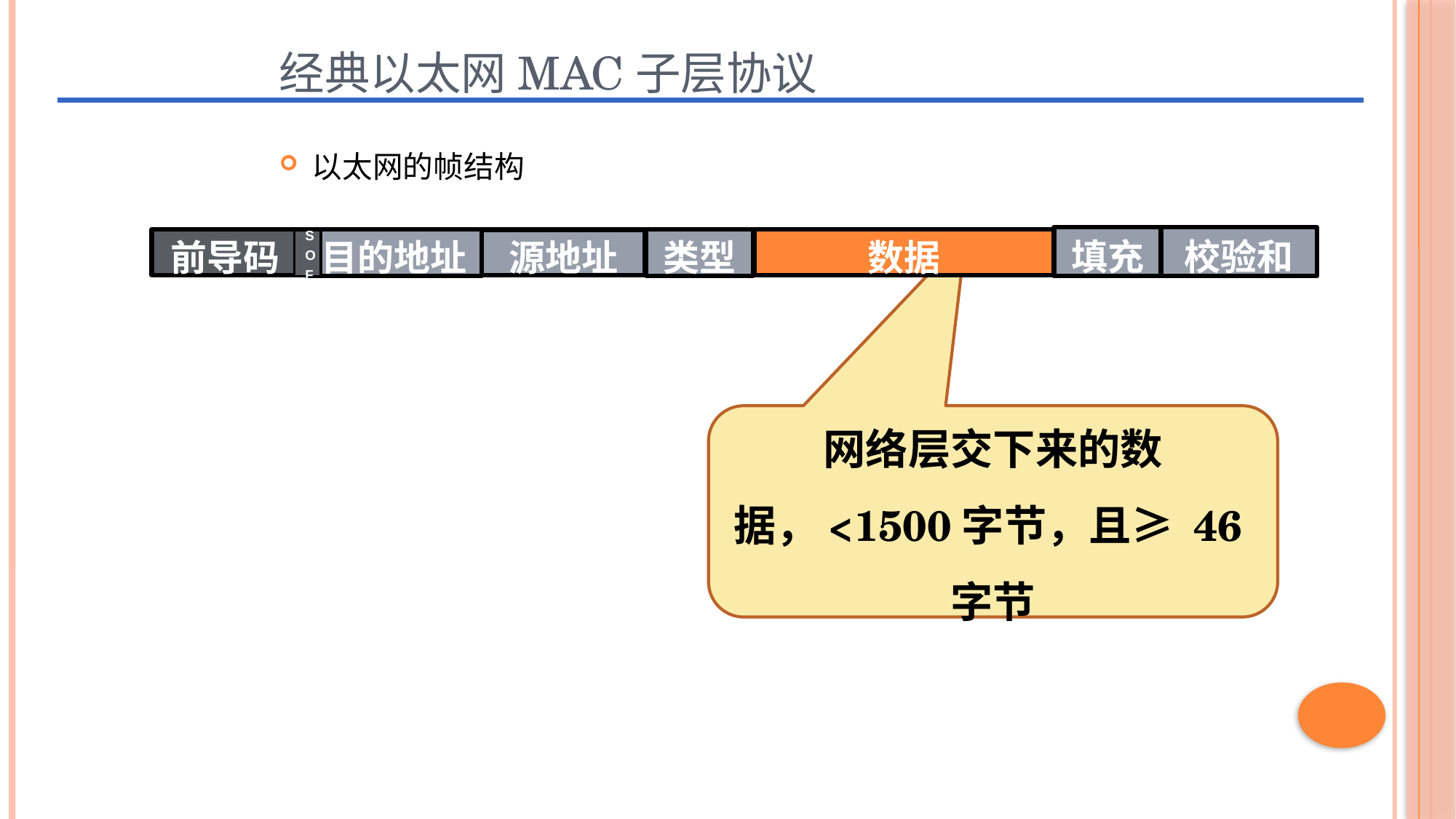

# 经典以太网MAC子层协议
以太网的帧结构

填充
校验和
目的地址
类型
前导码
数据
源地址
SOF
网络层交下来的数据，<1500字节，且≥ 46字节